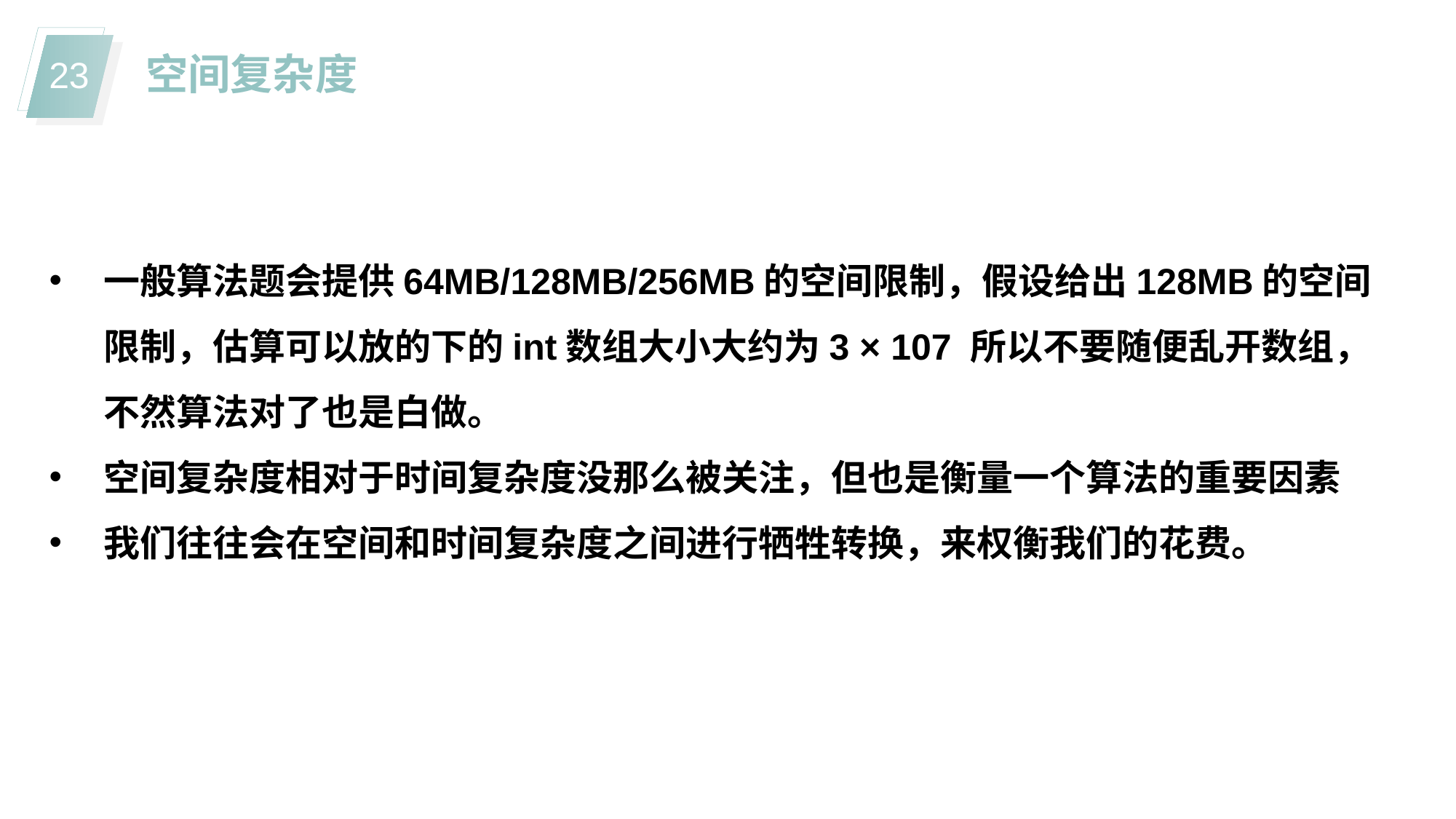

空间复杂度
一般算法题会提供64MB/128MB/256MB的空间限制，假设给出128MB的空间限制，估算可以放的下的int数组大小大约为3 × 107 所以不要随便乱开数组，不然算法对了也是白做。
空间复杂度相对于时间复杂度没那么被关注，但也是衡量一个算法的重要因素
我们往往会在空间和时间复杂度之间进行牺牲转换，来权衡我们的花费。